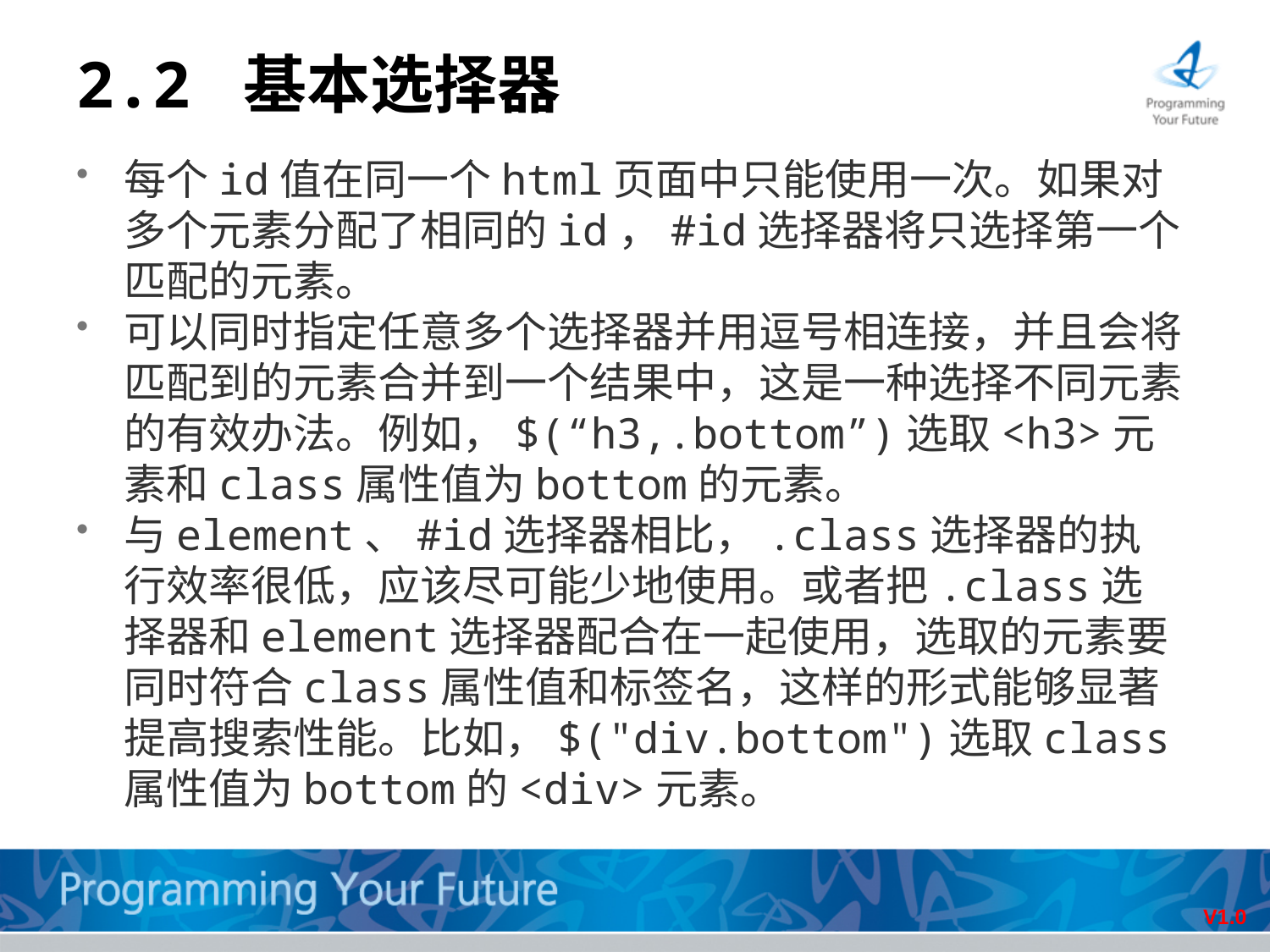

# 2.2 基本选择器
每个id值在同一个html页面中只能使用一次。如果对多个元素分配了相同的id，#id选择器将只选择第一个匹配的元素。
可以同时指定任意多个选择器并用逗号相连接，并且会将匹配到的元素合并到一个结果中，这是一种选择不同元素的有效办法。例如，$(“h3,.bottom”)选取<h3>元素和class属性值为bottom的元素。
与element、#id选择器相比，.class选择器的执行效率很低，应该尽可能少地使用。或者把.class选择器和element选择器配合在一起使用，选取的元素要同时符合class属性值和标签名，这样的形式能够显著提高搜索性能。比如，$("div.bottom")选取class属性值为bottom的<div>元素。